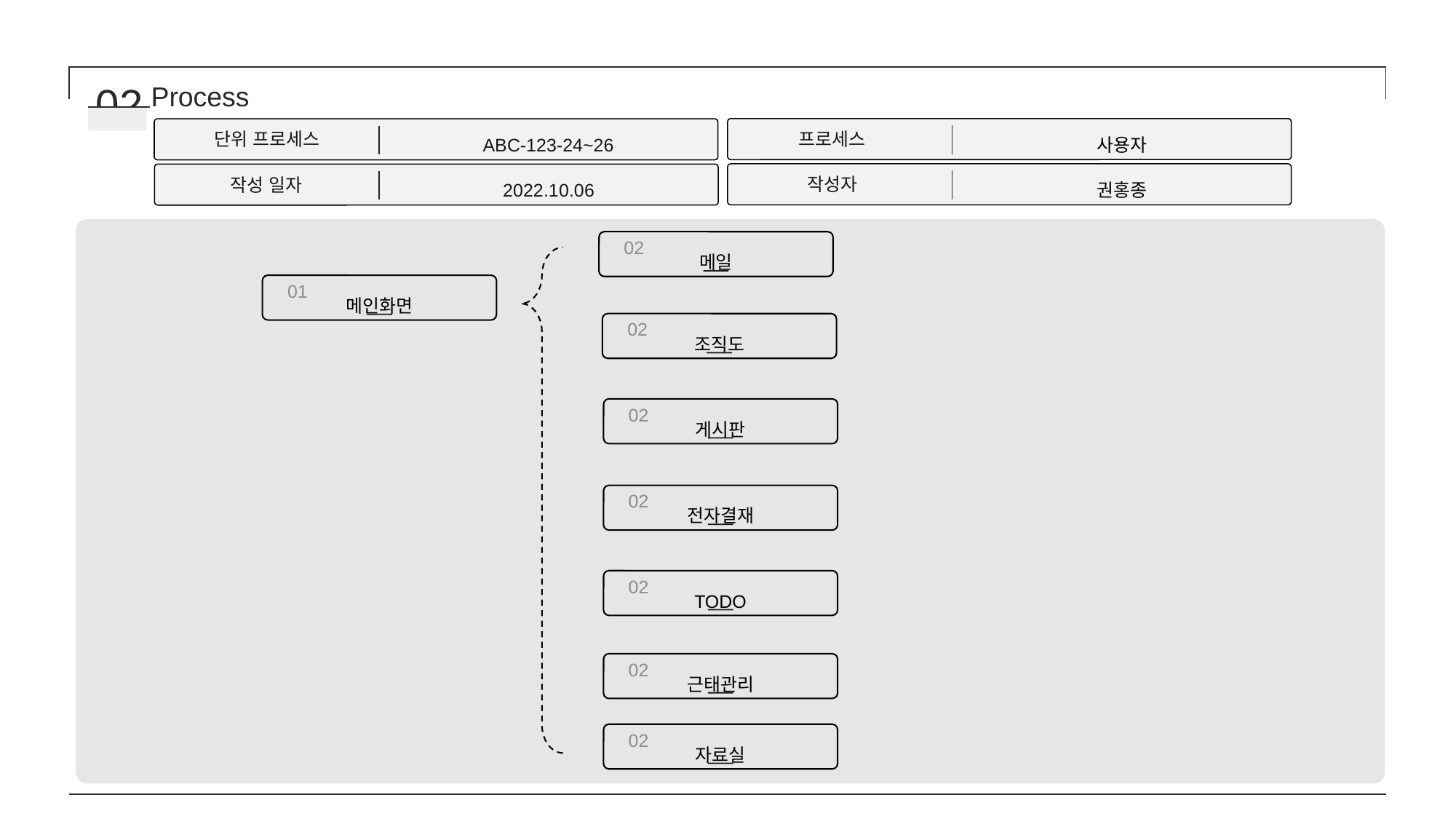

02

Process

프로세스
사용자

단위 프로세스
ABC-123-24~26

작성자
권홍종

작성 일자
2022.10.06

02

메일

01

메인화면

02

조직도

02

게시판

02

전자결재

02

TODO

02

근태관리

02

자료실